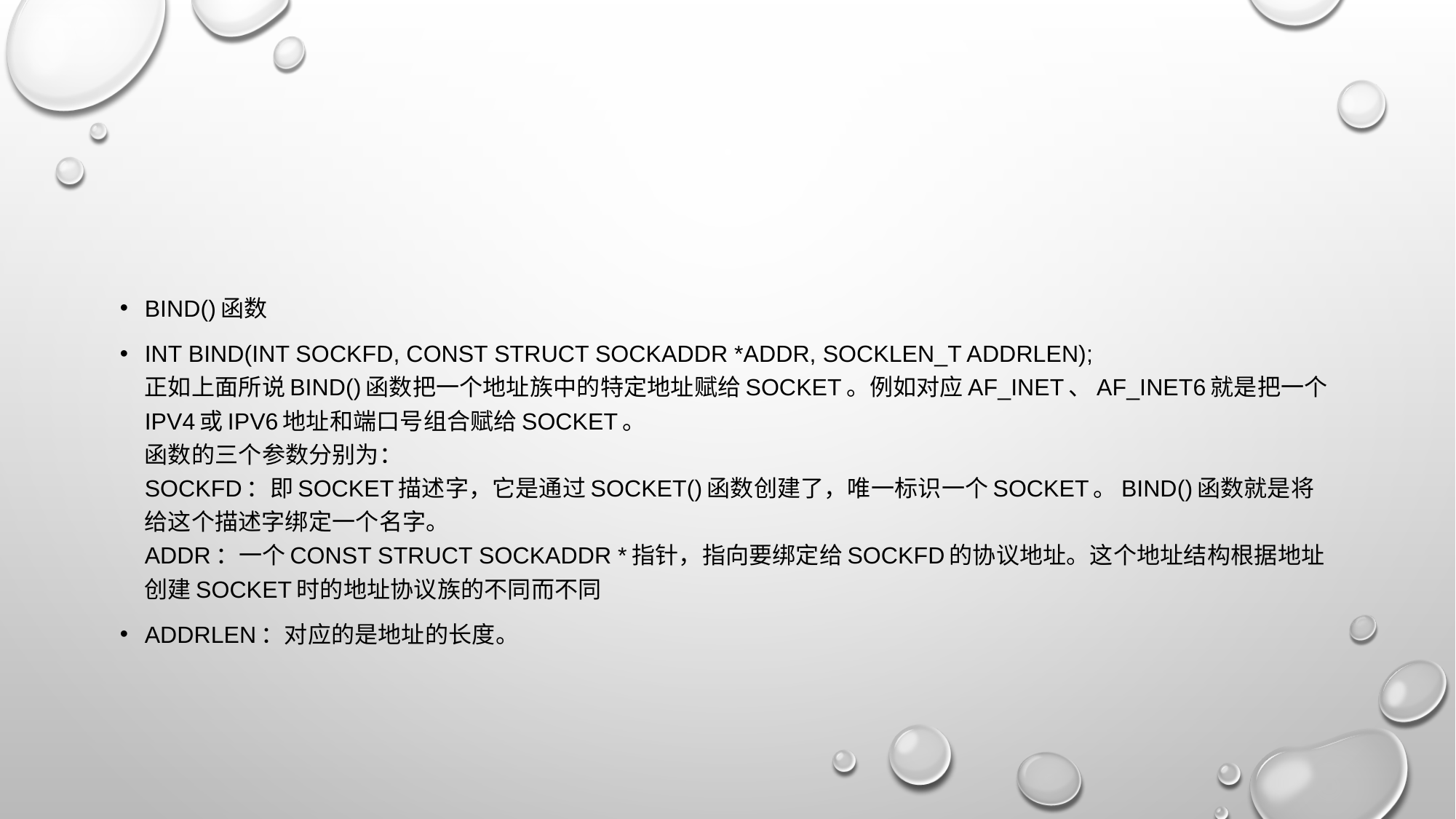

#
bind()函数
int bind(int sockfd, const struct sockaddr *addr, socklen_t addrlen);
正如上面所说bind()函数把一个地址族中的特定地址赋给socket。例如对应AF_INET、AF_INET6就是把一个ipv4或ipv6地址和端口号组合赋给socket。
函数的三个参数分别为：
sockfd：即socket描述字，它是通过socket()函数创建了，唯一标识一个socket。bind()函数就是将给这个描述字绑定一个名字。
addr：一个const struct sockaddr *指针，指向要绑定给sockfd的协议地址。这个地址结构根据地址创建socket时的地址协议族的不同而不同
addrlen：对应的是地址的长度。